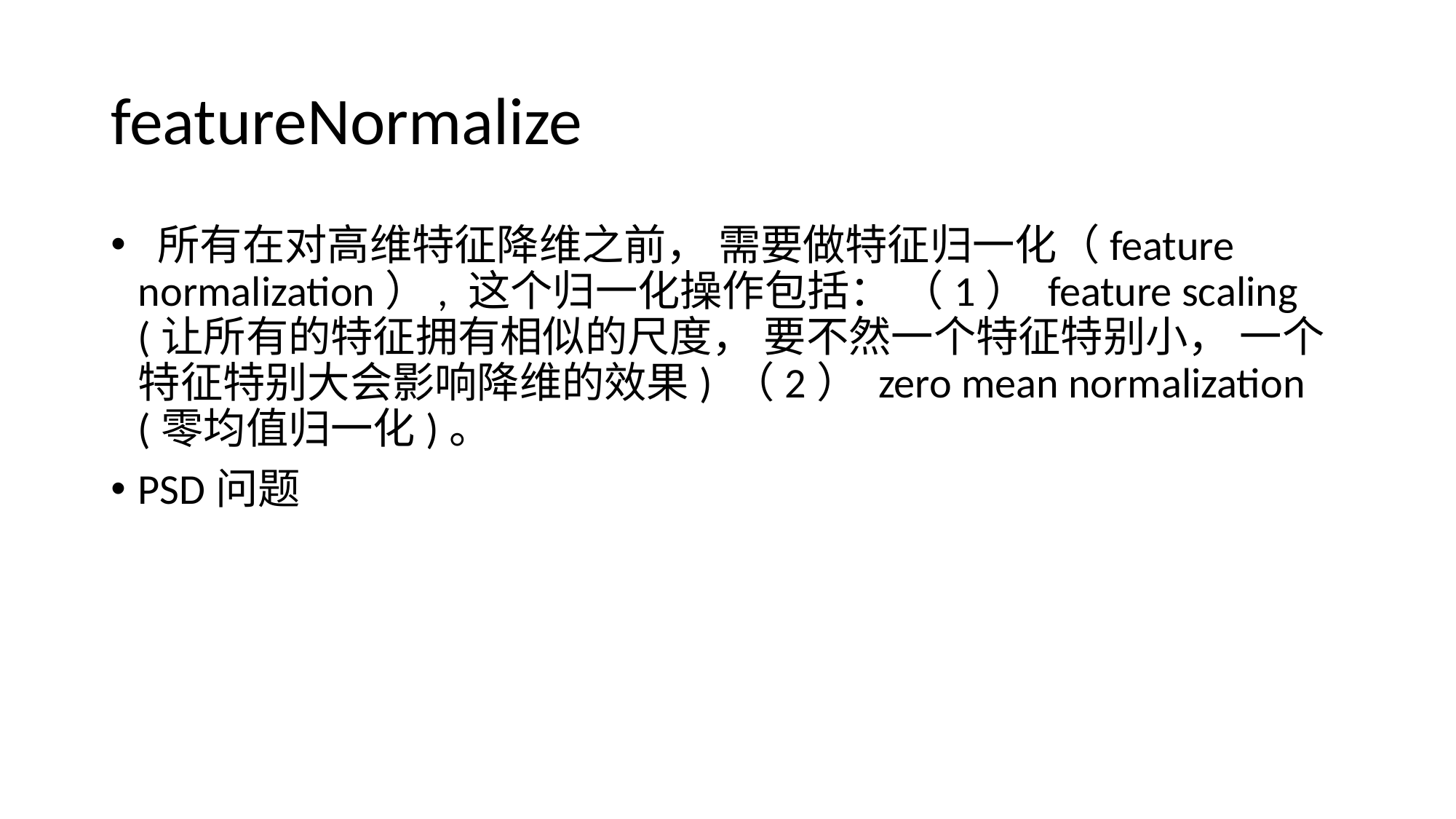

# featureNormalize
 所有在对高维特征降维之前， 需要做特征归一化（feature normalization）, 这个归一化操作包括： （1） feature scaling (让所有的特征拥有相似的尺度， 要不然一个特征特别小， 一个特征特别大会影响降维的效果) （2） zero mean normalization (零均值归一化)。
PSD问题